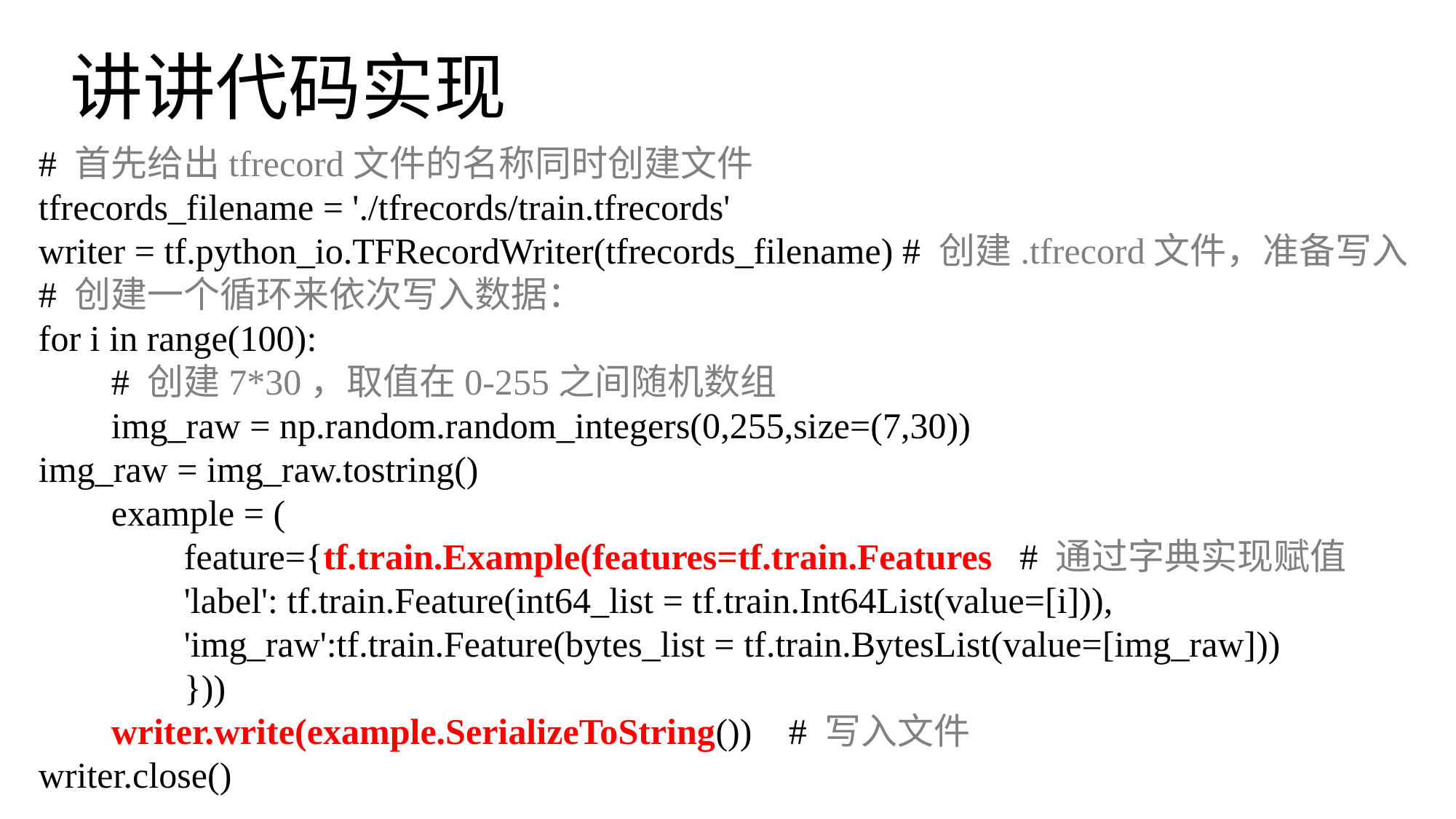

讲讲代码实现
# 首先给出tfrecord文件的名称同时创建文件
tfrecords_filename = './tfrecords/train.tfrecords'
writer = tf.python_io.TFRecordWriter(tfrecords_filename) # 创建.tfrecord文件，准备写入
# 创建一个循环来依次写入数据：
for i in range(100):
        # 创建7*30，取值在0-255之间随机数组
        img_raw = np.random.random_integers(0,255,size=(7,30))
img_raw = img_raw.tostring()
        example = (
                feature={tf.train.Example(features=tf.train.Features   # 通过字典实现赋值
                'label': tf.train.Feature(int64_list = tf.train.Int64List(value=[i])),
                'img_raw':tf.train.Feature(bytes_list = tf.train.BytesList(value=[img_raw]))
                }))
        writer.write(example.SerializeToString())    # 写入文件
writer.close()